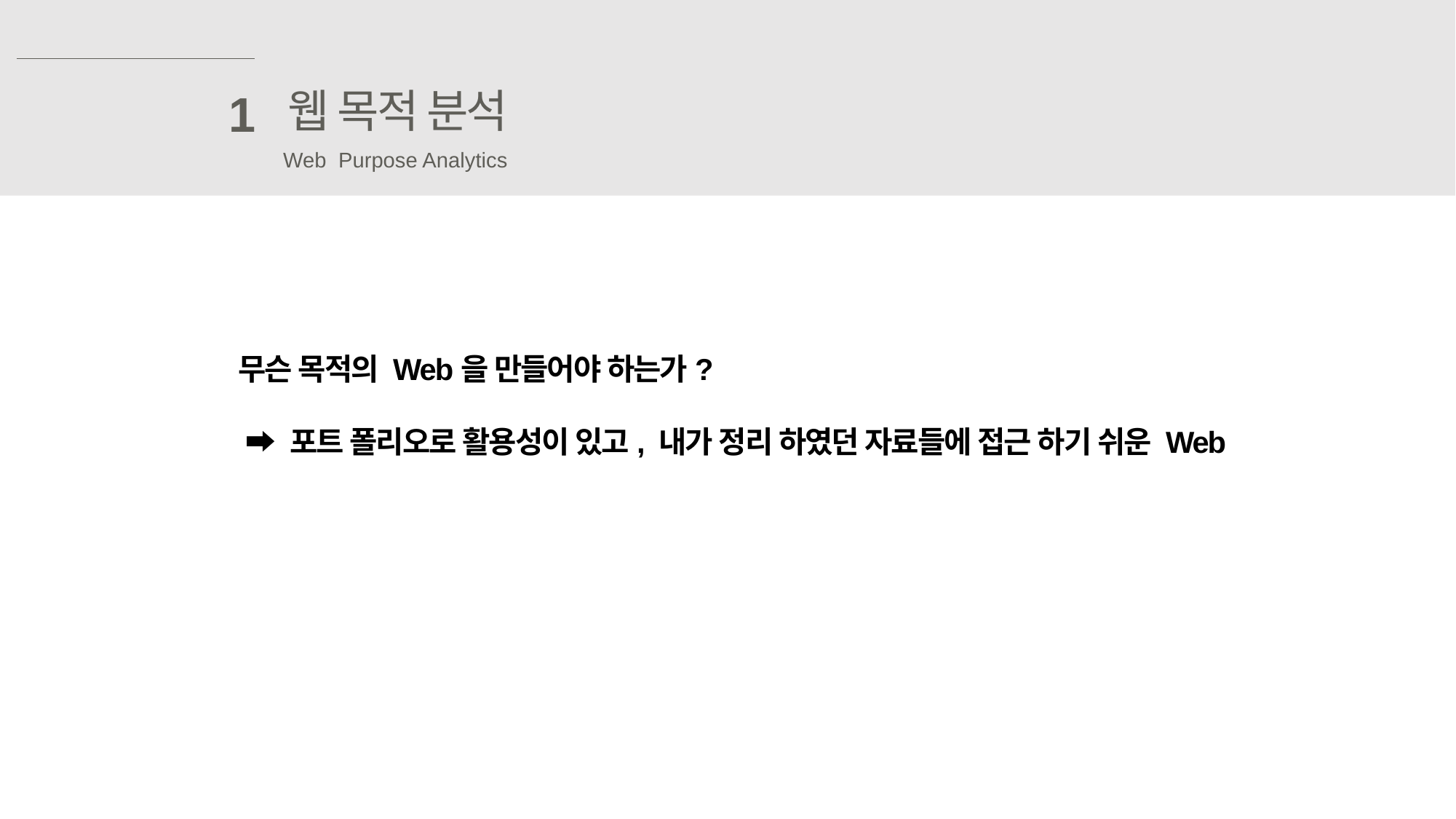

웹 목적 분석
1
Web  Purpose Analytics
무슨 목적의 Web을 만들어야 하는가?

 ➡ 포트 폴리오로 활용성이 있고, 내가 정리 하였던 자료들에 접근 하기 쉬운 Web